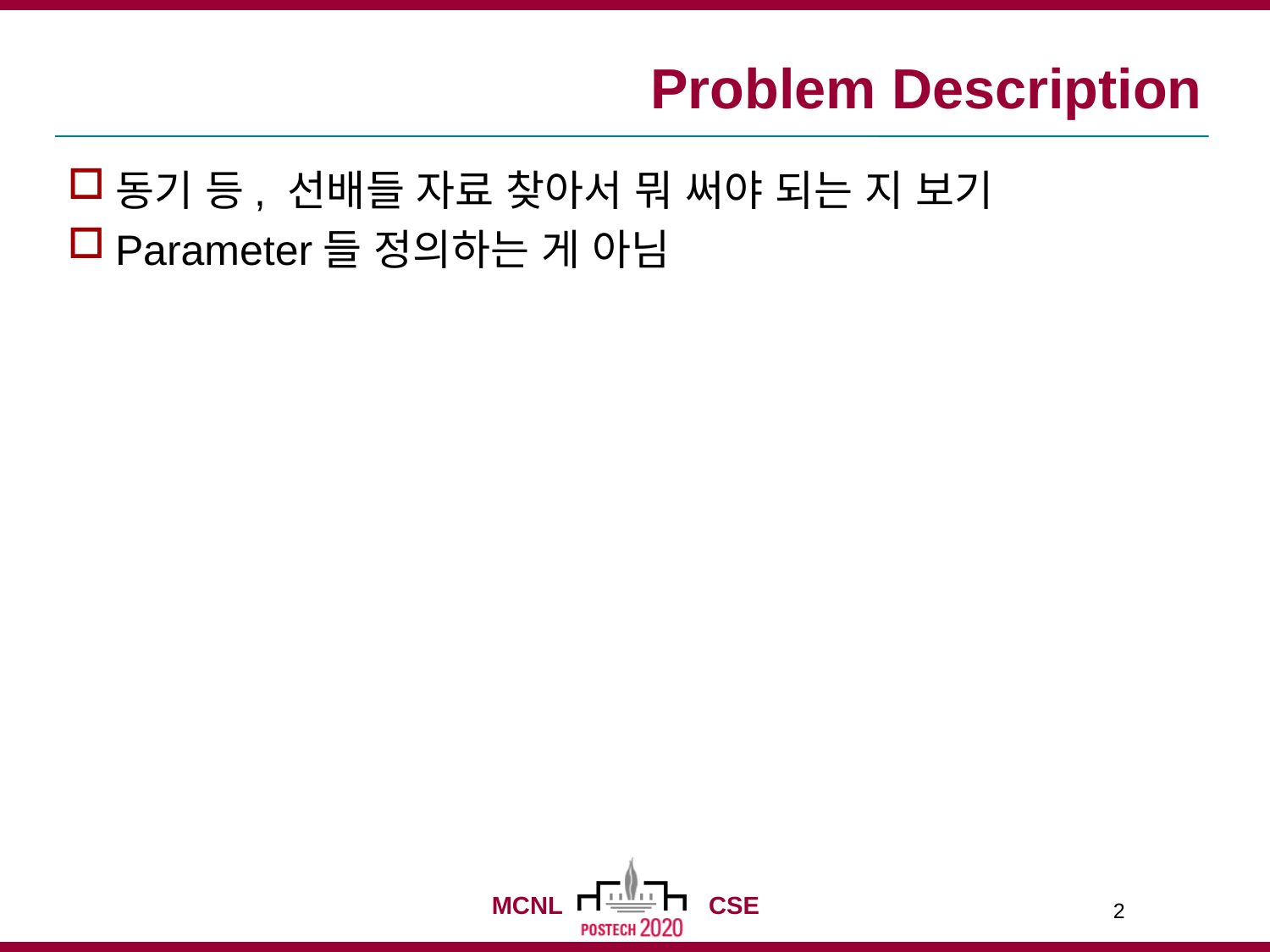

# Problem Description
동기 등, 선배들 자료 찾아서 뭐 써야 되는 지 보기
Parameter들 정의하는 게 아님
2